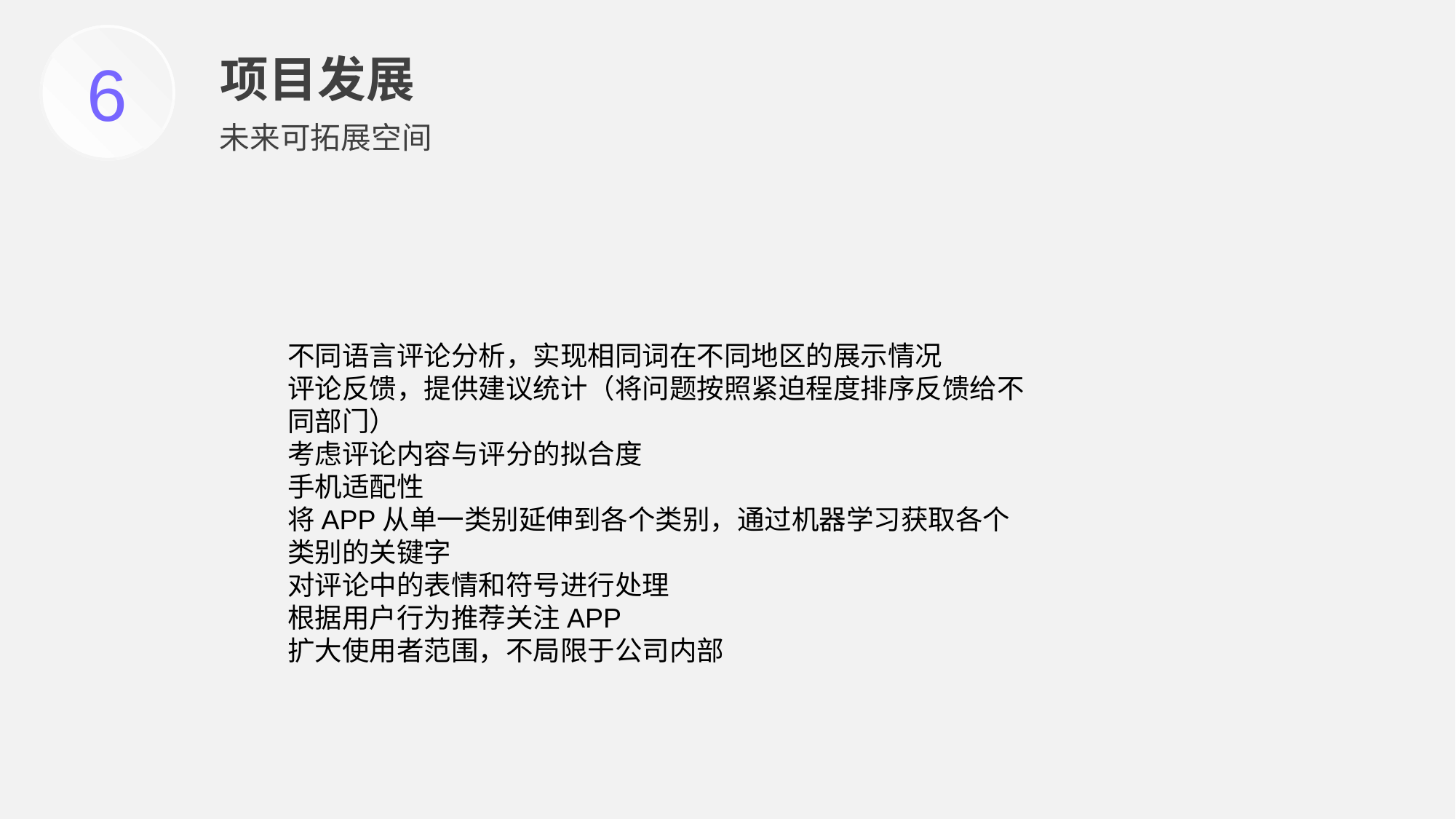

6
项目发展
未来可拓展空间
不同语言评论分析，实现相同词在不同地区的展示情况
评论反馈，提供建议统计（将问题按照紧迫程度排序反馈给不同部门）
考虑评论内容与评分的拟合度
手机适配性
将APP从单一类别延伸到各个类别，通过机器学习获取各个类别的关键字
对评论中的表情和符号进行处理
根据用户行为推荐关注APP
扩大使用者范围，不局限于公司内部